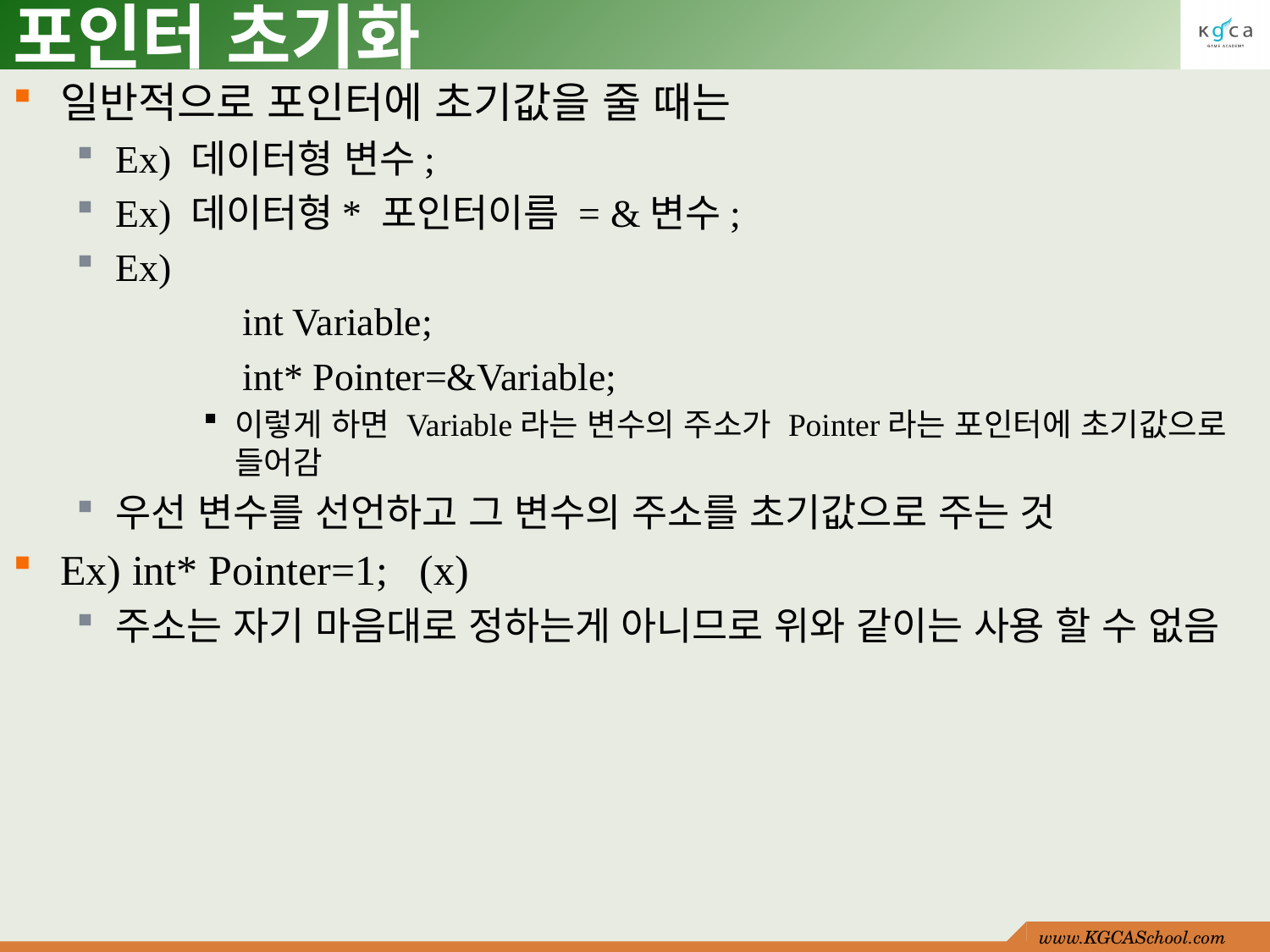

# 포인터 초기화
일반적으로 포인터에 초기값을 줄 때는
Ex) 데이터형 변수;
Ex) 데이터형* 포인터이름 = &변수;
Ex)
		int Variable;
		int* Pointer=&Variable;
이렇게 하면 Variable라는 변수의 주소가 Pointer라는 포인터에 초기값으로 들어감
우선 변수를 선언하고 그 변수의 주소를 초기값으로 주는 것
Ex) int* Pointer=1;   (x)
주소는 자기 마음대로 정하는게 아니므로 위와 같이는 사용 할 수 없음